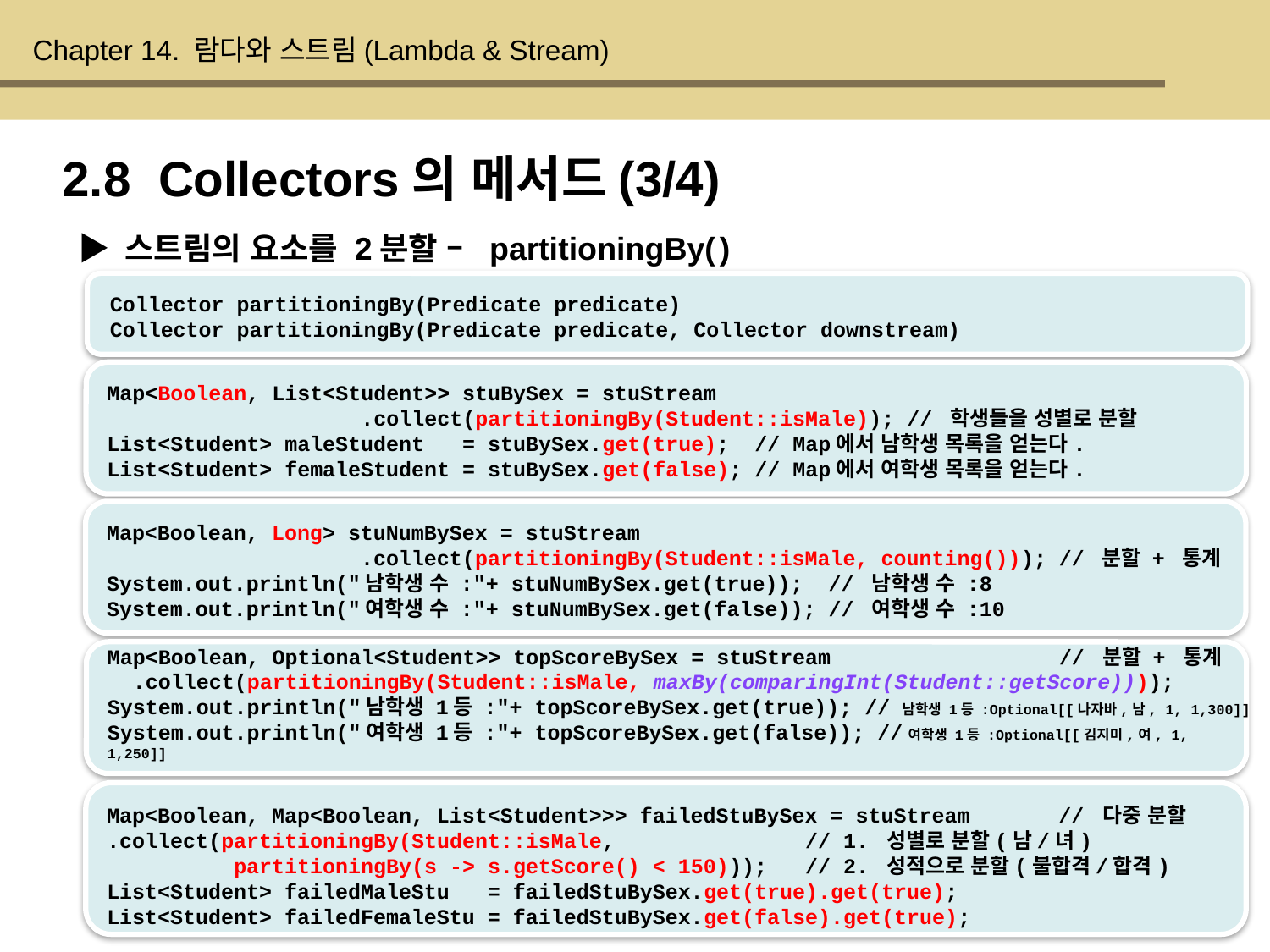

Chapter 14. 람다와 스트림(Lambda & Stream)

2.8  Collectors의 메서드(3/4)
▶ 스트림의 요소를 2분할 –  partitioningBy( )

Collector partitioningBy(Predicate predicate)
Collector partitioningBy(Predicate predicate, Collector downstream)

Map<Boolean, List<Student>> stuBySex = stuStream
                    .collect(partitioningBy(Student::isMale)); // 학생들을 성별로 분할
List<Student> maleStudent   = stuBySex.get(true);  // Map에서 남학생 목록을 얻는다.
List<Student> femaleStudent = stuBySex.get(false); // Map에서 여학생 목록을 얻는다.

Map<Boolean, Long> stuNumBySex = stuStream
                    .collect(partitioningBy(Student::isMale, counting())); // 분할 + 통계
System.out.println("남학생 수 :"+ stuNumBySex.get(true));  // 남학생 수 :8
System.out.println("여학생 수 :"+ stuNumBySex.get(false)); // 여학생 수 :10

Map<Boolean, Optional<Student>> topScoreBySex = stuStream                  // 분할 + 통계
  .collect(partitioningBy(Student::isMale, maxBy(comparingInt(Student::getScore))));
System.out.println("남학생 1등 :"+ topScoreBySex.get(true)); // 남학생 1등 :Optional[[나자바,남, 1, 1,300]]
System.out.println("여학생 1등 :"+ topScoreBySex.get(false)); //여학생 1등 :Optional[[김지미,여, 1, 1,250]]

Map<Boolean, Map<Boolean, List<Student>>> failedStuBySex = stuStream       // 다중 분할
.collect(partitioningBy(Student::isMale,               // 1. 성별로 분할(남/녀)
          partitioningBy(s -> s.getScore() < 150)));   // 2. 성적으로 분할(불합격/합격)
List<Student> failedMaleStu   = failedStuBySex.get(true).get(true);
List<Student> failedFemaleStu = failedStuBySex.get(false).get(true);